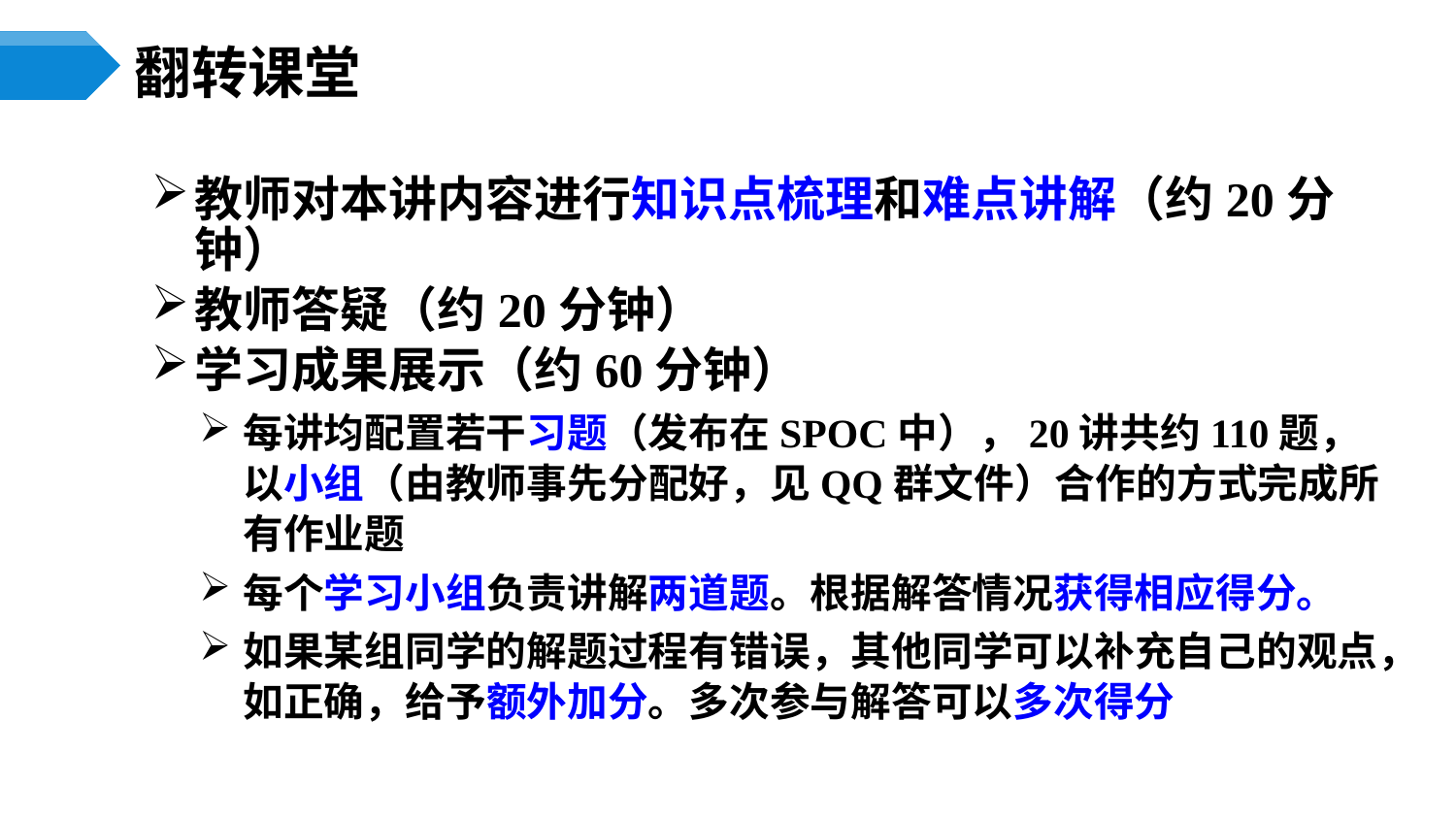

# 翻转课堂
教师对本讲内容进行知识点梳理和难点讲解（约20分钟）
教师答疑（约20分钟）
学习成果展示（约60分钟）
每讲均配置若干习题（发布在SPOC中），20讲共约110题，以小组（由教师事先分配好，见QQ群文件）合作的方式完成所有作业题
每个学习小组负责讲解两道题。根据解答情况获得相应得分。
如果某组同学的解题过程有错误，其他同学可以补充自己的观点，如正确，给予额外加分。多次参与解答可以多次得分